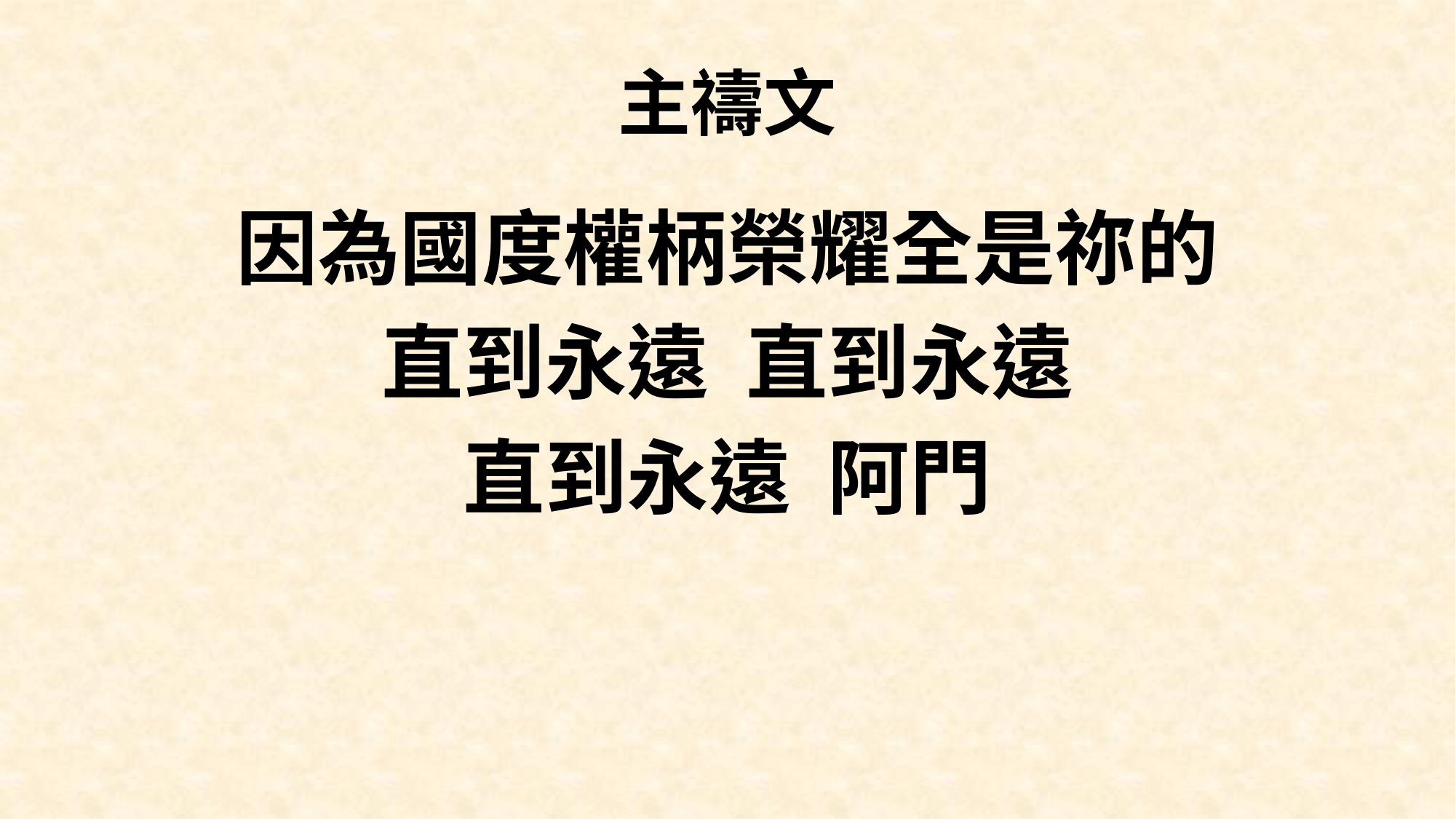

# 主禱文
因為國度權柄榮耀全是祢的
直到永遠  直到永遠
直到永遠  阿門